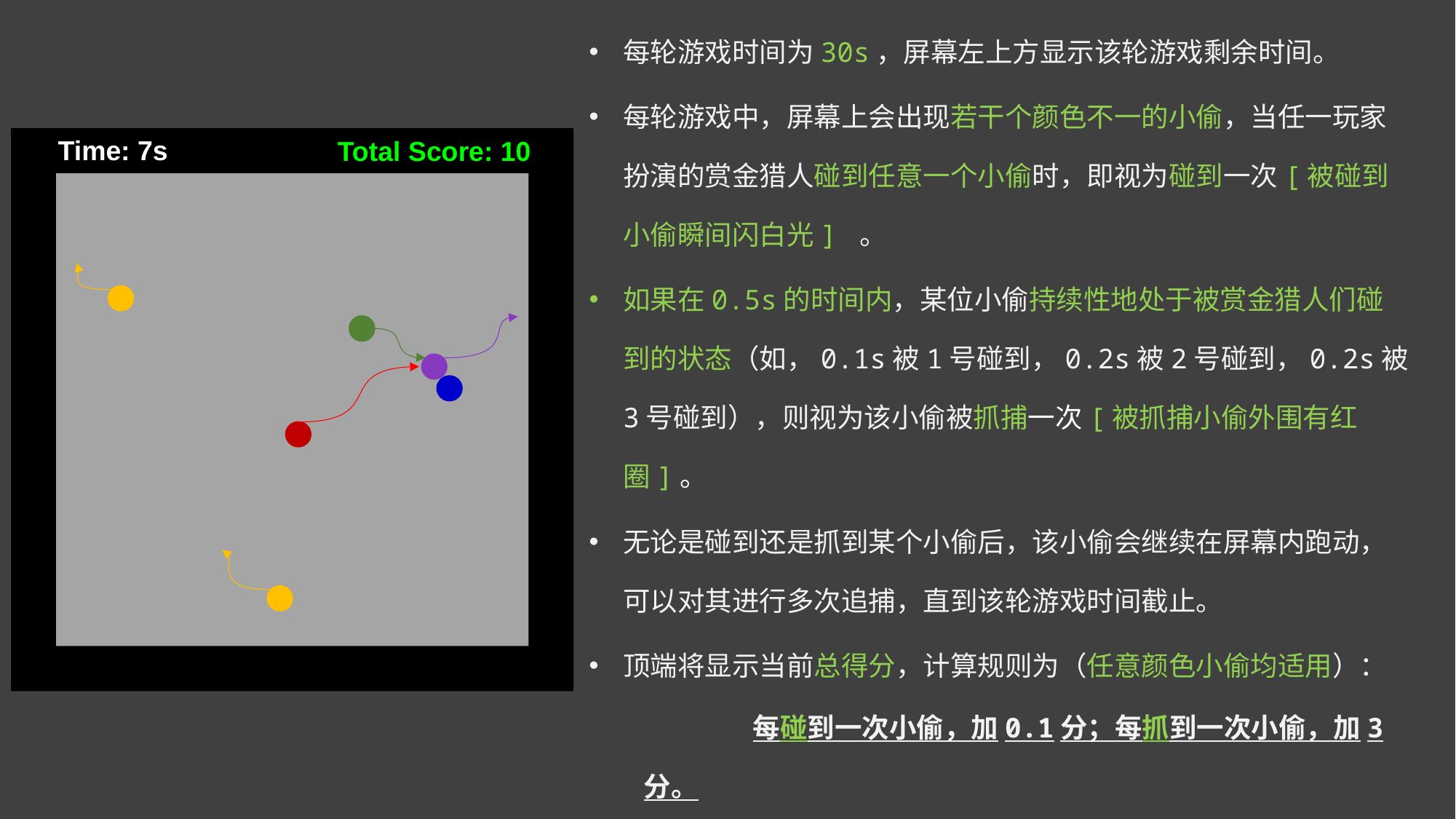

每轮游戏时间为30s，屏幕左上方显示该轮游戏剩余时间。
每轮游戏中，屏幕上会出现若干个颜色不一的小偷，当任一玩家扮演的赏金猎人碰到任意一个小偷时，即视为碰到一次[被碰到小偷瞬间闪白光] 。
如果在0.5s的时间内，某位小偷持续性地处于被赏金猎人们碰到的状态（如，0.1s被1号碰到，0.2s被2号碰到，0.2s被3号碰到），则视为该小偷被抓捕一次[被抓捕小偷外围有红圈]。
无论是碰到还是抓到某个小偷后，该小偷会继续在屏幕内跑动，可以对其进行多次追捕，直到该轮游戏时间截止。
顶端将显示当前总得分，计算规则为（任意颜色小偷均适用）：
	每碰到一次小偷，加0.1分；每抓到一次小偷，加3分。
最终三人实验报酬一致，与总分挂钩。具体计算规则为：
	每200分，得1元。最低5元，最高10元。
Time: 7s

Total Score: 10